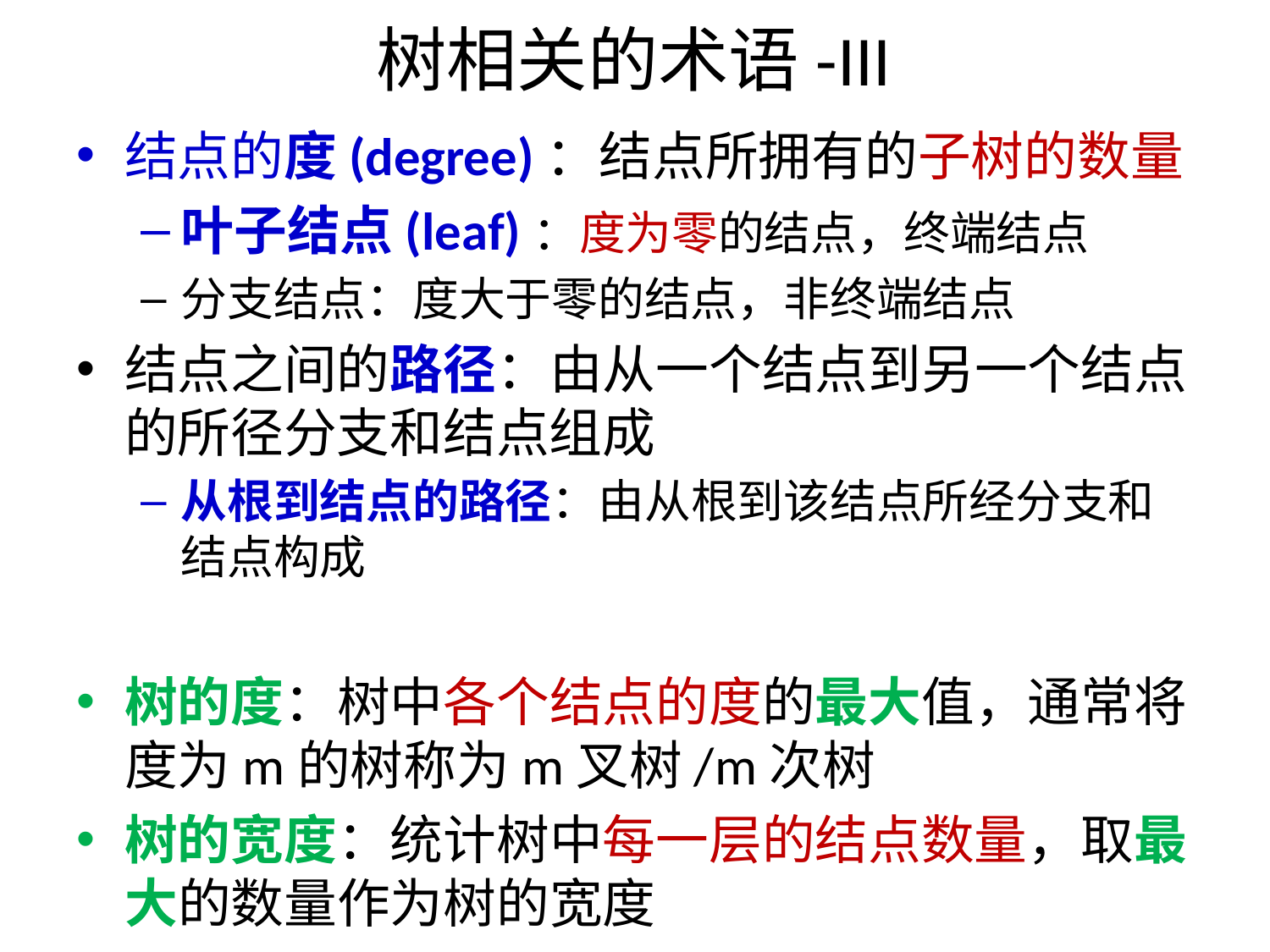

# 树相关的术语-III
结点的度(degree)：结点所拥有的子树的数量
叶子结点(leaf)：度为零的结点，终端结点
分支结点：度大于零的结点，非终端结点
结点之间的路径：由从一个结点到另一个结点的所径分支和结点组成
从根到结点的路径：由从根到该结点所经分支和结点构成

树的度：树中各个结点的度的最大值，通常将度为m的树称为m叉树/m次树
树的宽度：统计树中每一层的结点数量，取最大的数量作为树的宽度